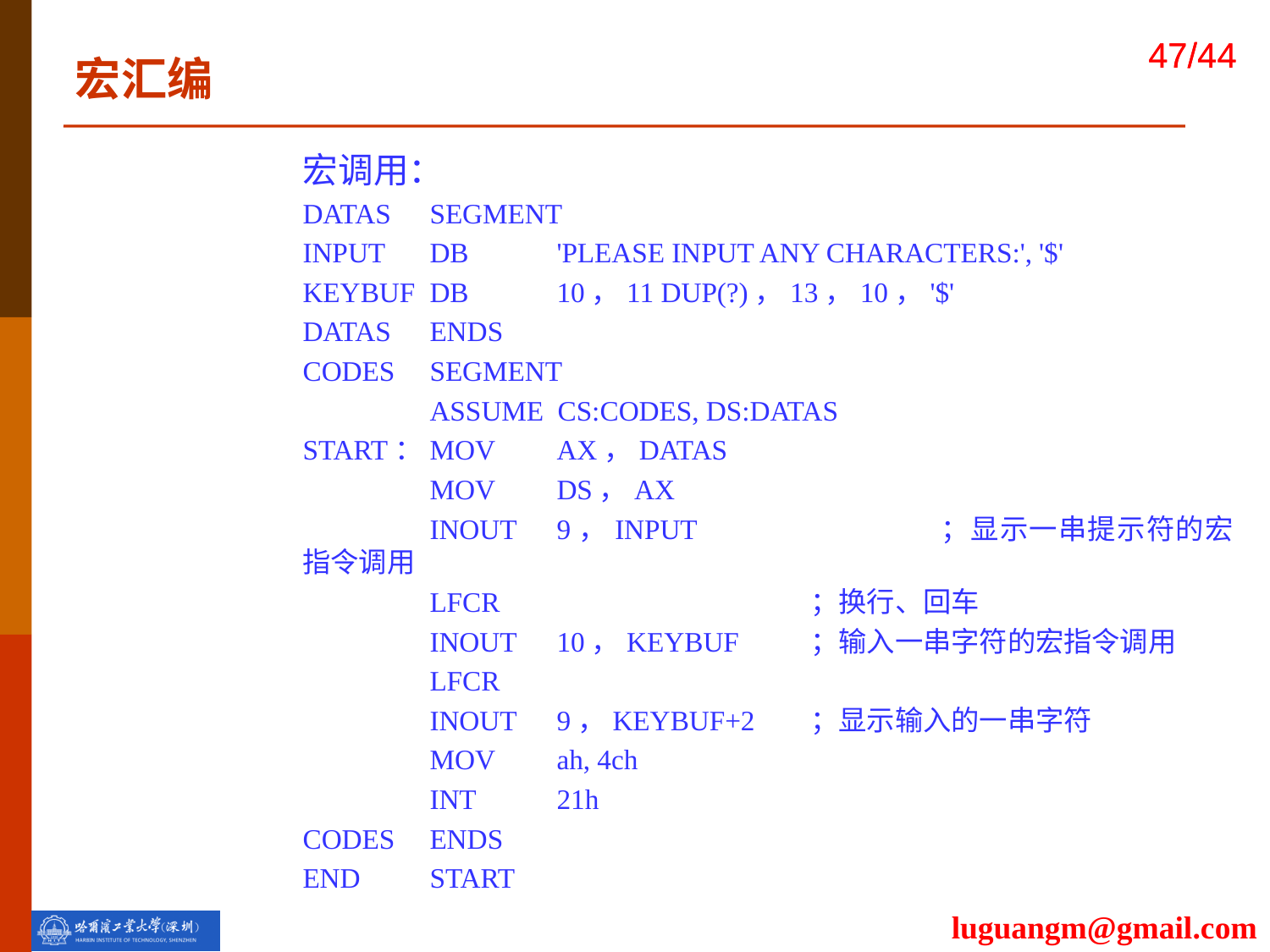

宏汇编
宏调用：
DATAS	SEGMENT
INPUT	DB	'PLEASE INPUT ANY CHARACTERS:', '$'
KEYBUF	DB	10，11 DUP(?)，13，10，'$'
DATAS	ENDS
CODES	SEGMENT
	ASSUME  CS:CODES, DS:DATAS
START：	MOV	AX，DATAS
	MOV	DS，AX
	INOUT	9，INPUT		；显示一串提示符的宏指令调用
	LFCR		  	；换行、回车
	INOUT	10，KEYBUF	；输入一串字符的宏指令调用
	LFCR
	INOUT	9，KEYBUF+2	；显示输入的一串字符
	MOV  	ah, 4ch
	INT   	21h
CODES	ENDS
END	START